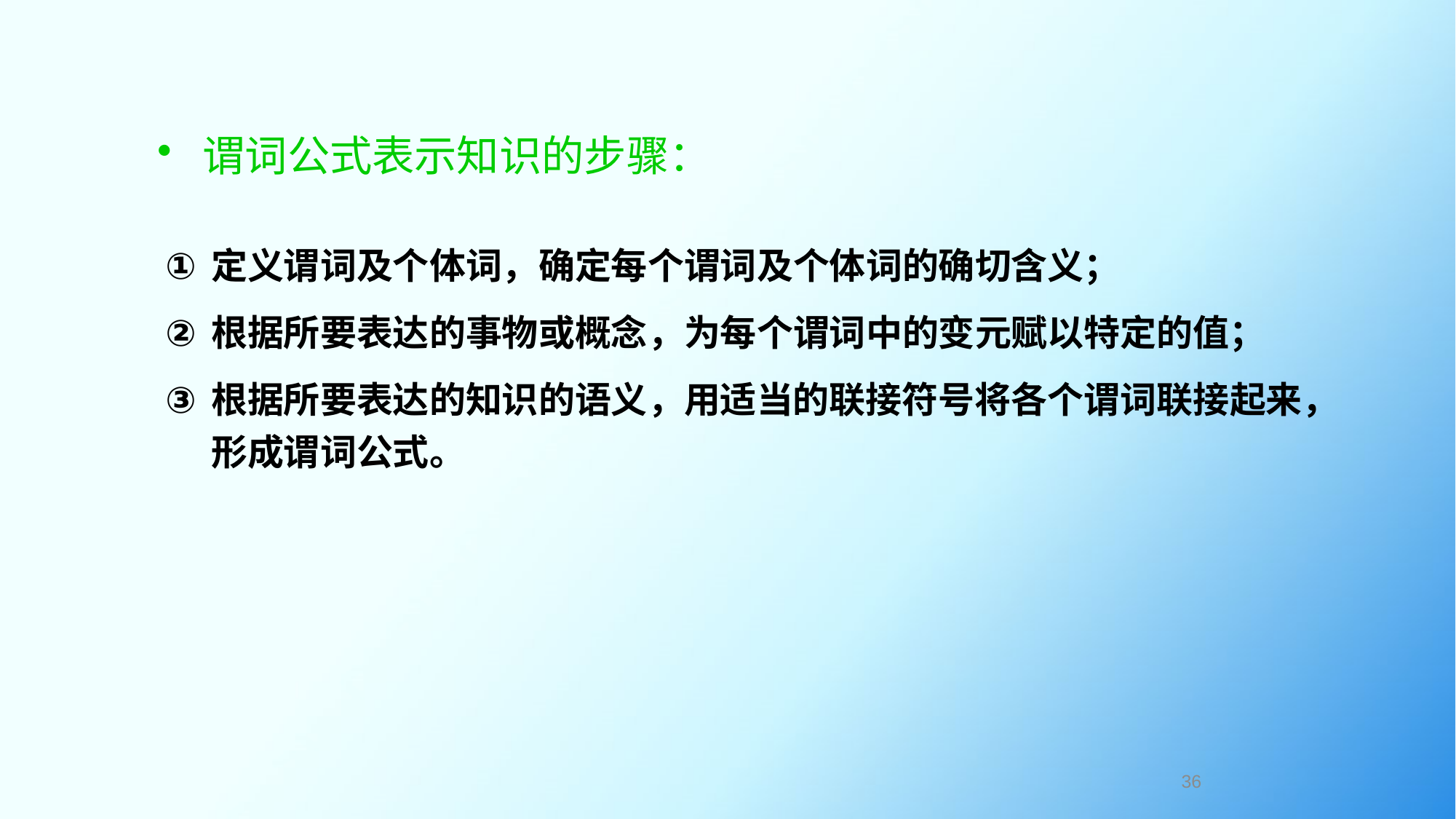

# 谓词公式表示知识的步骤：
定义谓词及个体词，确定每个谓词及个体词的确切含义；
根据所要表达的事物或概念，为每个谓词中的变元赋以特定的值；
根据所要表达的知识的语义，用适当的联接符号将各个谓词联接起来，形成谓词公式。
36